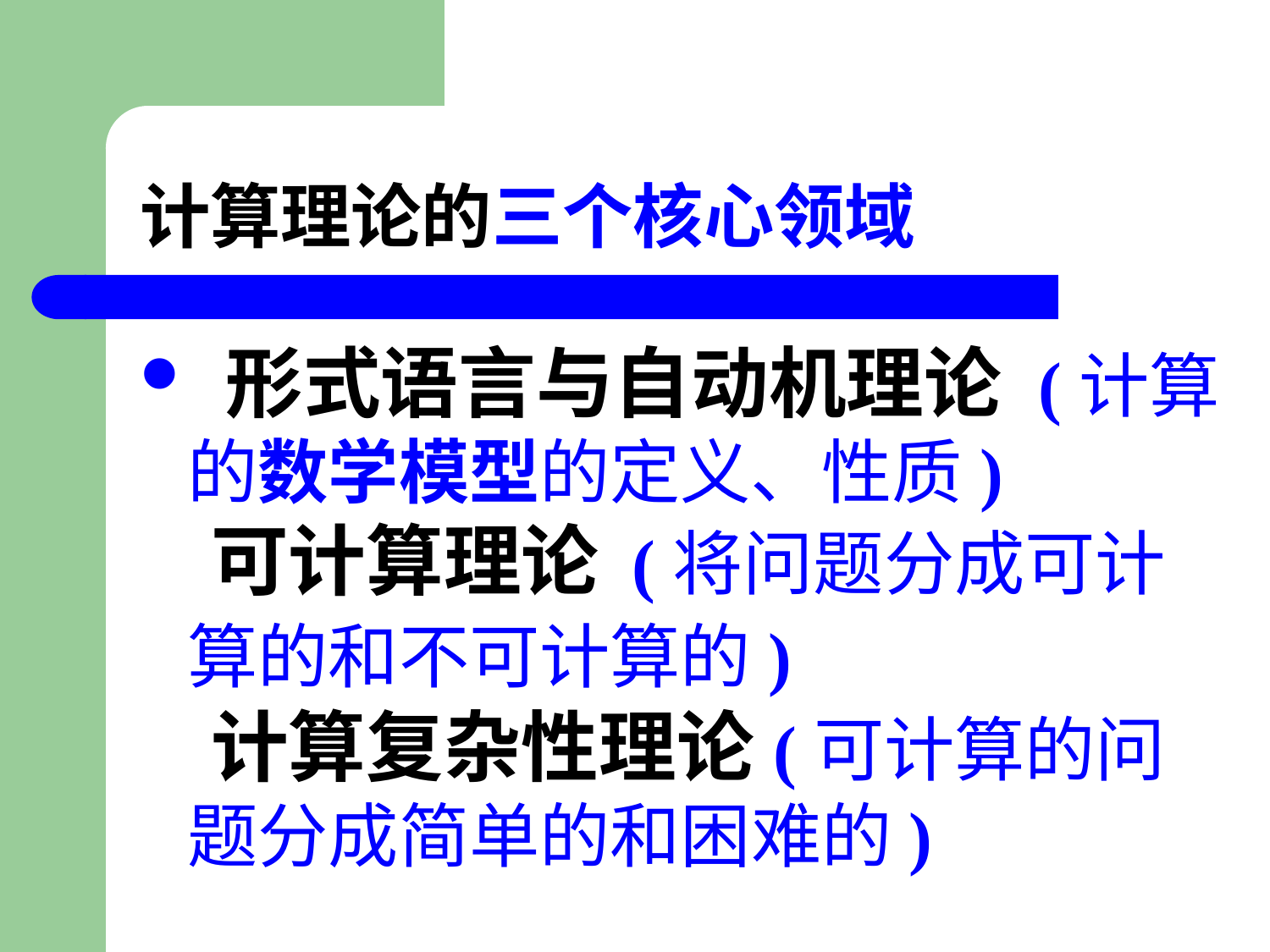

# 计算理论的三个核心领域
 形式语言与自动机理论 (计算的数学模型的定义、性质)
   可计算理论 (将问题分成可计算的和不可计算的)
   计算复杂性理论(可计算的问题分成简单的和困难的)